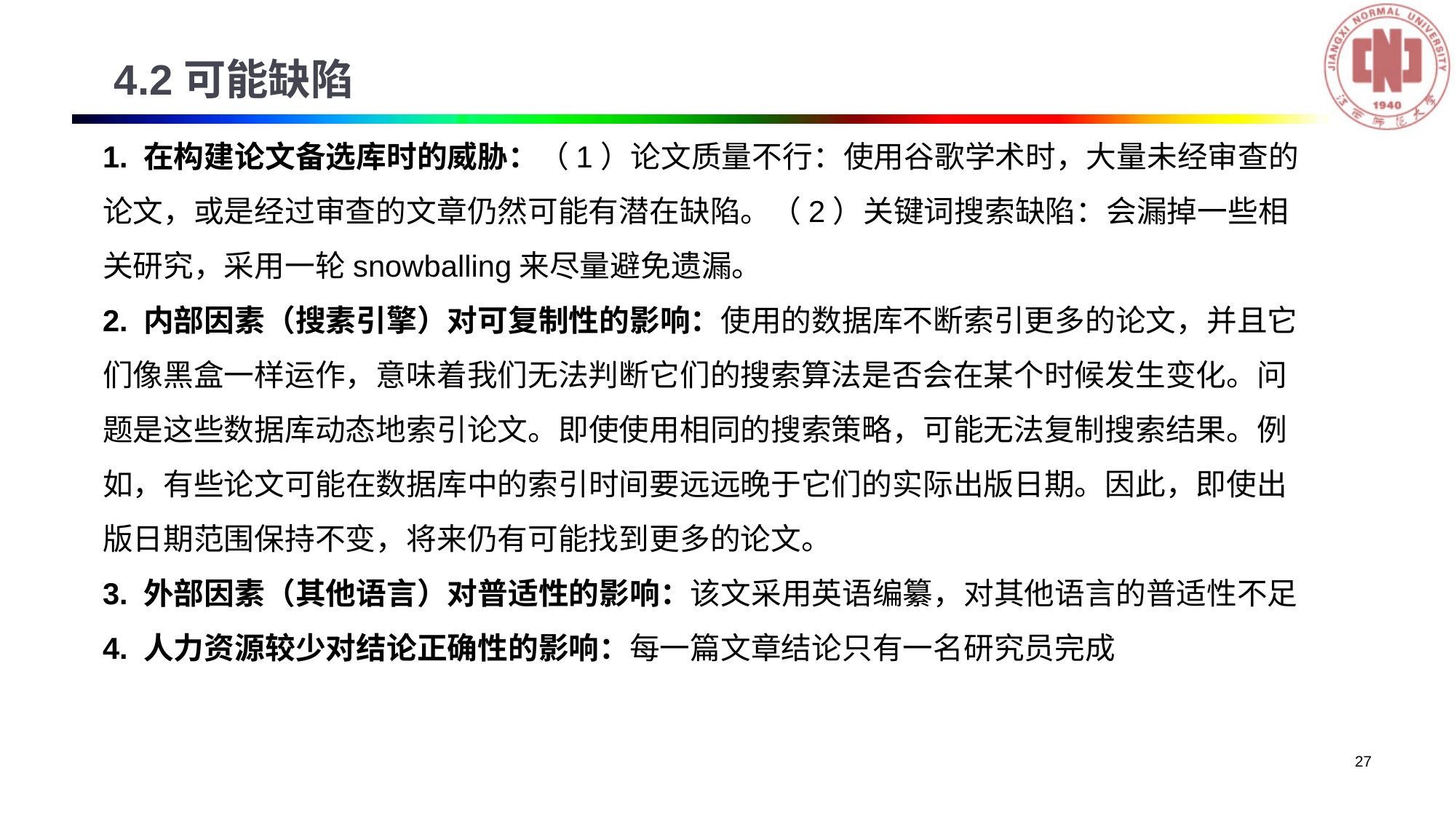

4.2可能缺陷
1. 在构建论文备选库时的威胁：（1）论文质量不行：使用谷歌学术时，大量未经审查的论文，或是经过审查的文章仍然可能有潜在缺陷。（2）关键词搜索缺陷：会漏掉一些相关研究，采用一轮snowballing来尽量避免遗漏。
2. 内部因素（搜素引擎）对可复制性的影响：使用的数据库不断索引更多的论文，并且它们像黑盒一样运作，意味着我们无法判断它们的搜索算法是否会在某个时候发生变化。问题是这些数据库动态地索引论文。即使使用相同的搜索策略，可能无法复制搜索结果。例如，有些论文可能在数据库中的索引时间要远远晚于它们的实际出版日期。因此，即使出版日期范围保持不变，将来仍有可能找到更多的论文。
3. 外部因素（其他语言）对普适性的影响：该文采用英语编纂，对其他语言的普适性不足
4. 人力资源较少对结论正确性的影响：每一篇文章结论只有一名研究员完成
27